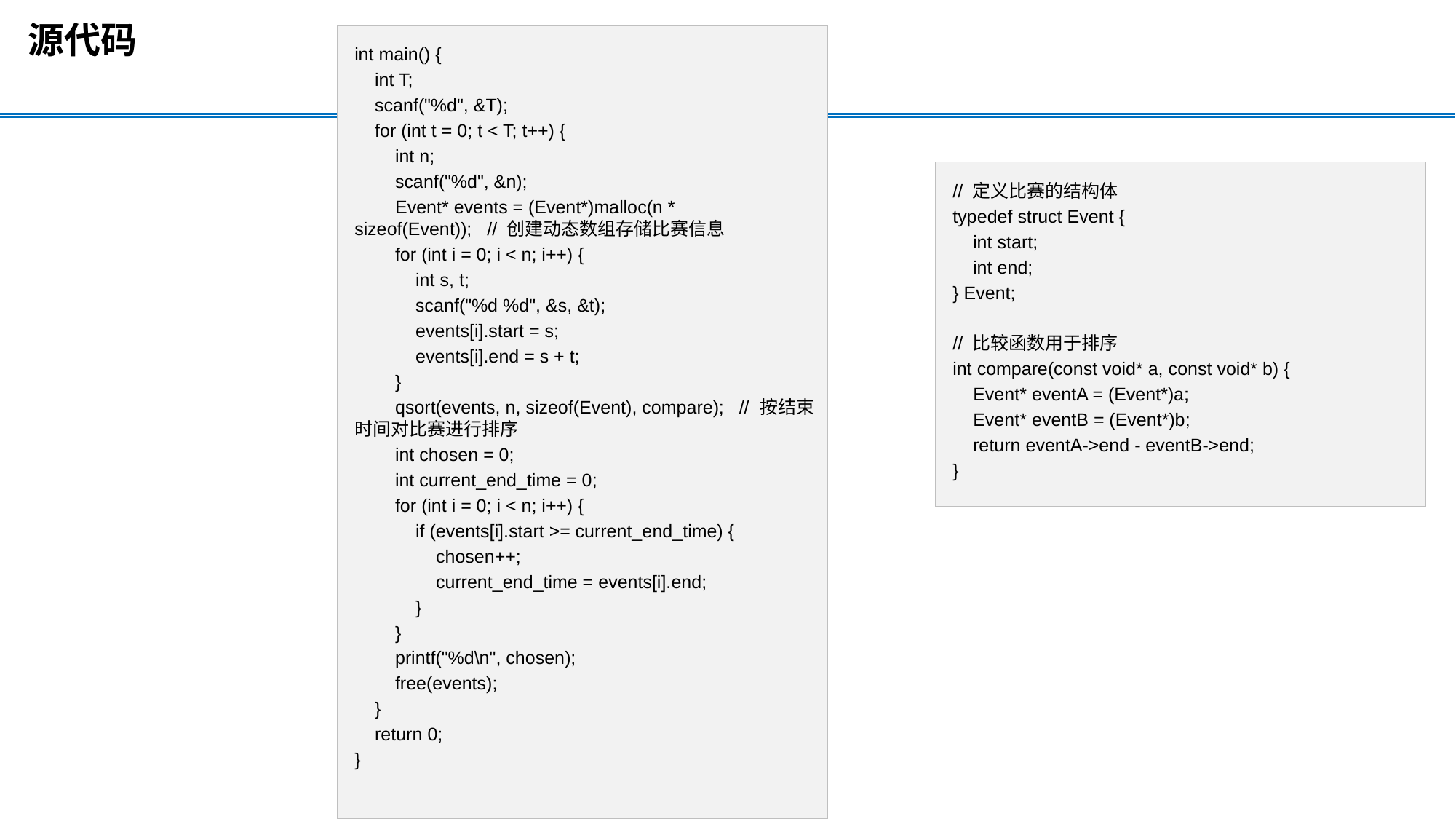

源代码
int main() {
    int T;
    scanf("%d", &T);
    for (int t = 0; t < T; t++) {
        int n;
        scanf("%d", &n);
        Event* events = (Event*)malloc(n * sizeof(Event));   // 创建动态数组存储比赛信息
        for (int i = 0; i < n; i++) {
            int s, t;
            scanf("%d %d", &s, &t);
            events[i].start = s;
            events[i].end = s + t;
        }
        qsort(events, n, sizeof(Event), compare);   // 按结束时间对比赛进行排序
        int chosen = 0;
        int current_end_time = 0;
        for (int i = 0; i < n; i++) {
            if (events[i].start >= current_end_time) {
                chosen++;
                current_end_time = events[i].end;
            }
        }
        printf("%d\n", chosen);
        free(events);
    }
    return 0;
}
// 定义比赛的结构体
typedef struct Event {
    int start;
    int end;
} Event;

// 比较函数用于排序
int compare(const void* a, const void* b) {
    Event* eventA = (Event*)a;
    Event* eventB = (Event*)b;
    return eventA->end - eventB->end;
}